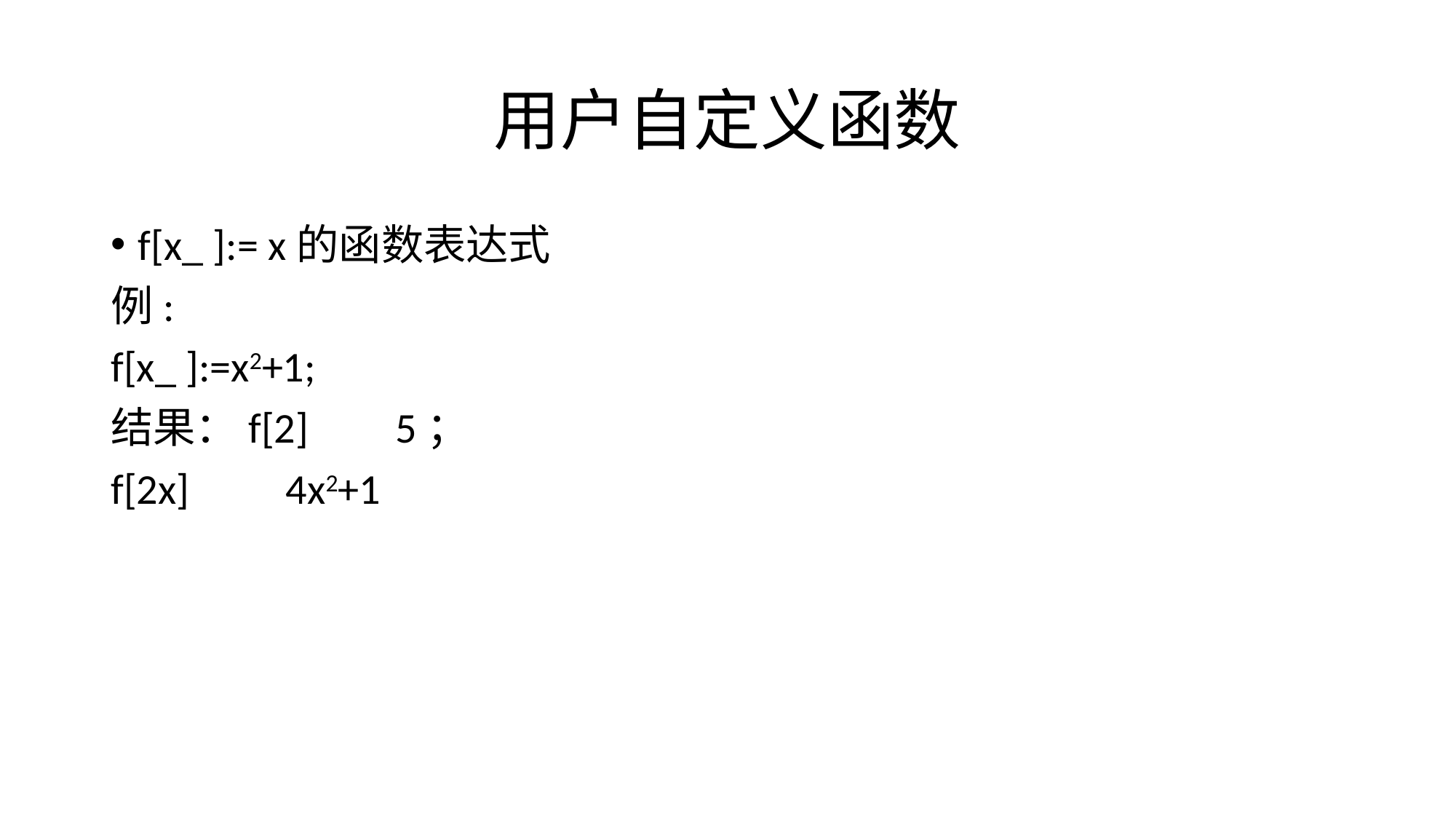

# 用户自定义函数
f[x_ ]:= x的函数表达式
例:
f[x_ ]:=x2+1;
结果：f[2]         5；
f[2x]          4x2+1